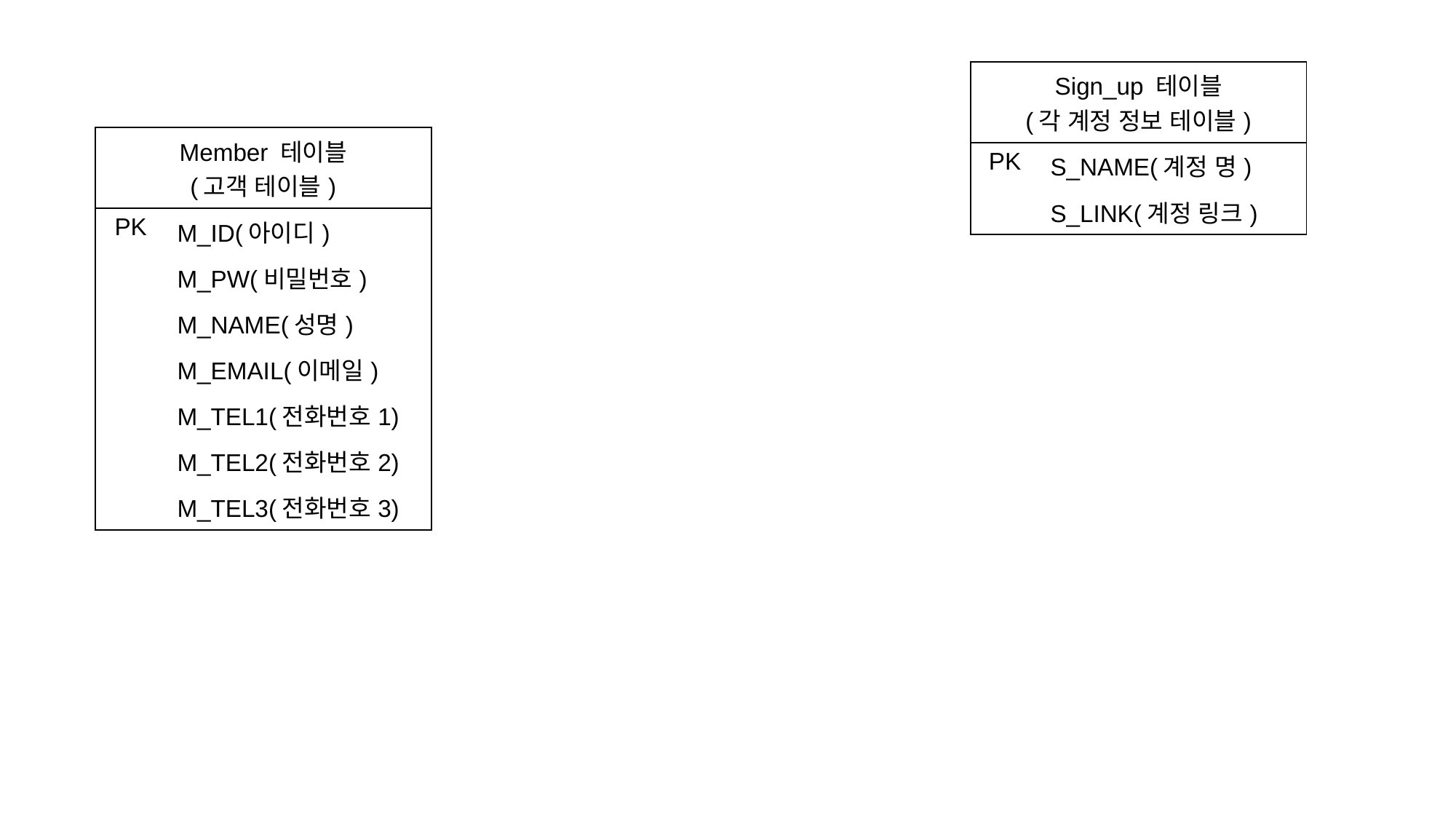

| Sign\_up 테이블 (각 계정 정보 테이블) |  |
| --- | --- |
| PK | S\_NAME(계정 명) |
|  | S\_LINK(계정 링크) |
| Member 테이블 (고객 테이블) |  |
| --- | --- |
| PK | M\_ID(아이디) |
|  | M\_PW(비밀번호) |
|  | M\_NAME(성명) |
|  | M\_EMAIL(이메일) |
|  | M\_TEL1(전화번호1) |
|  | M\_TEL2(전화번호2) |
|  | M\_TEL3(전화번호3) |